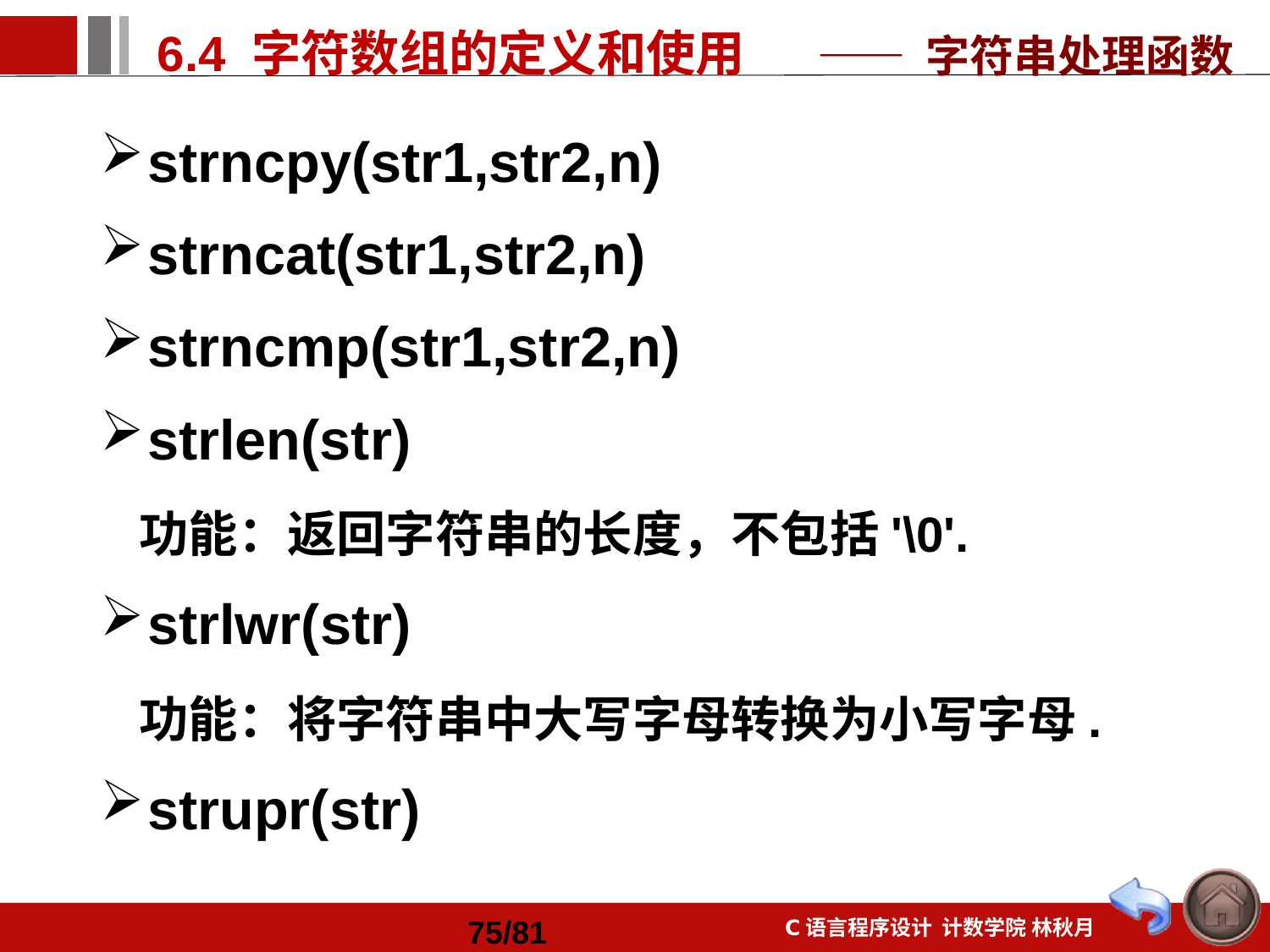

—— 字符串处理函数
strncpy(str1,str2,n)
strncat(str1,str2,n)
strncmp(str1,str2,n)
strlen(str)
  功能：返回字符串的长度，不包括'\0'.
strlwr(str)
  功能：将字符串中大写字母转换为小写字母.
strupr(str)